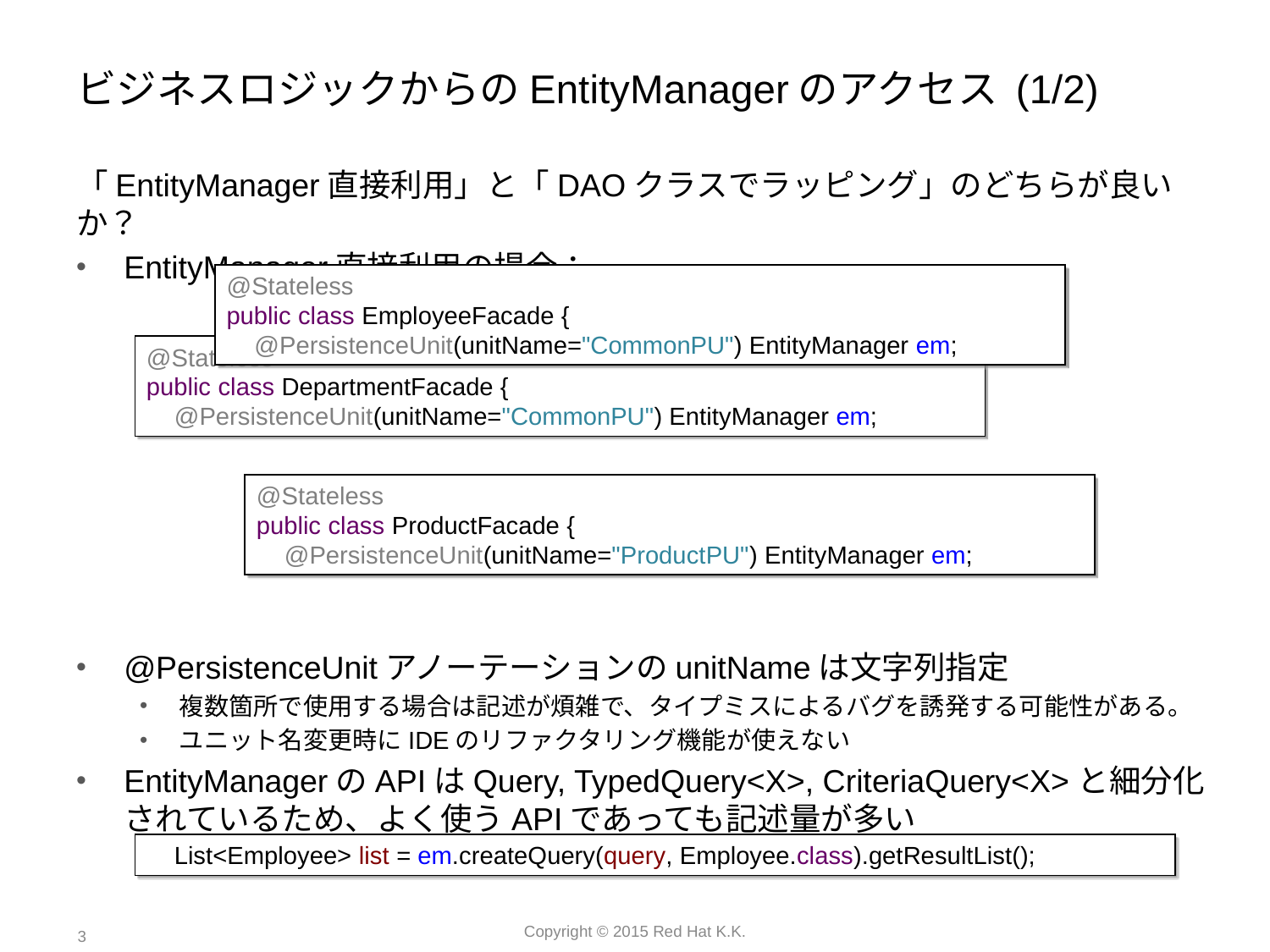

# ビジネスロジックからのEntityManagerのアクセス (1/2)
「EntityManager直接利用」と「DAOクラスでラッピング」のどちらが良いか？
EntityManager直接利用の場合：

@PersistenceUnitアノーテーションのunitNameは文字列指定
複数箇所で使用する場合は記述が煩雑で、タイプミスによるバグを誘発する可能性がある。
ユニット名変更時にIDEのリファクタリング機能が使えない
EntityManagerのAPIはQuery, TypedQuery<X>, CriteriaQuery<X>と細分化されているため、よく使うAPIであっても記述量が多い
@Stateless
public class EmployeeFacade {
    @PersistenceUnit(unitName="CommonPU") EntityManager em;
@Stateless
public class DepartmentFacade {
    @PersistenceUnit(unitName="CommonPU") EntityManager em;
@Stateless
public class ProductFacade {
    @PersistenceUnit(unitName="ProductPU") EntityManager em;
    List<Employee> list = em.createQuery(query, Employee.class).getResultList();
3
Copyright © 2015 Red Hat K.K.